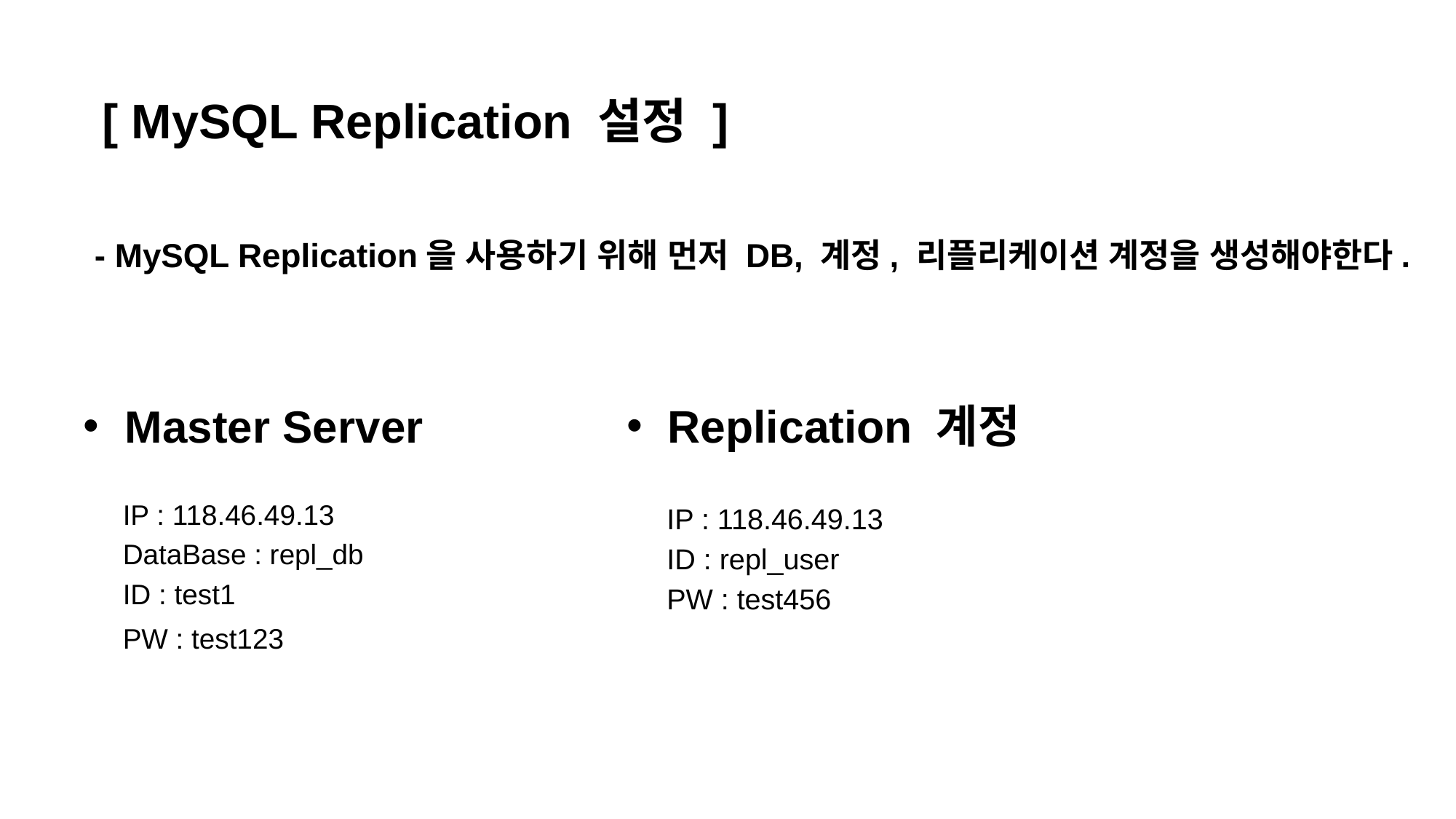

[ MySQL Replication 설정 ]
 - MySQL Replication을 사용하기 위해 먼저 DB, 계정, 리플리케이션 계정을 생성해야한다.

Master Server

     IP : 118.46.49.13
     DataBase : repl_db
     ID : test1
     PW : test123

Replication 계정

     IP : 118.46.49.13
     ID : repl_user
     PW : test456